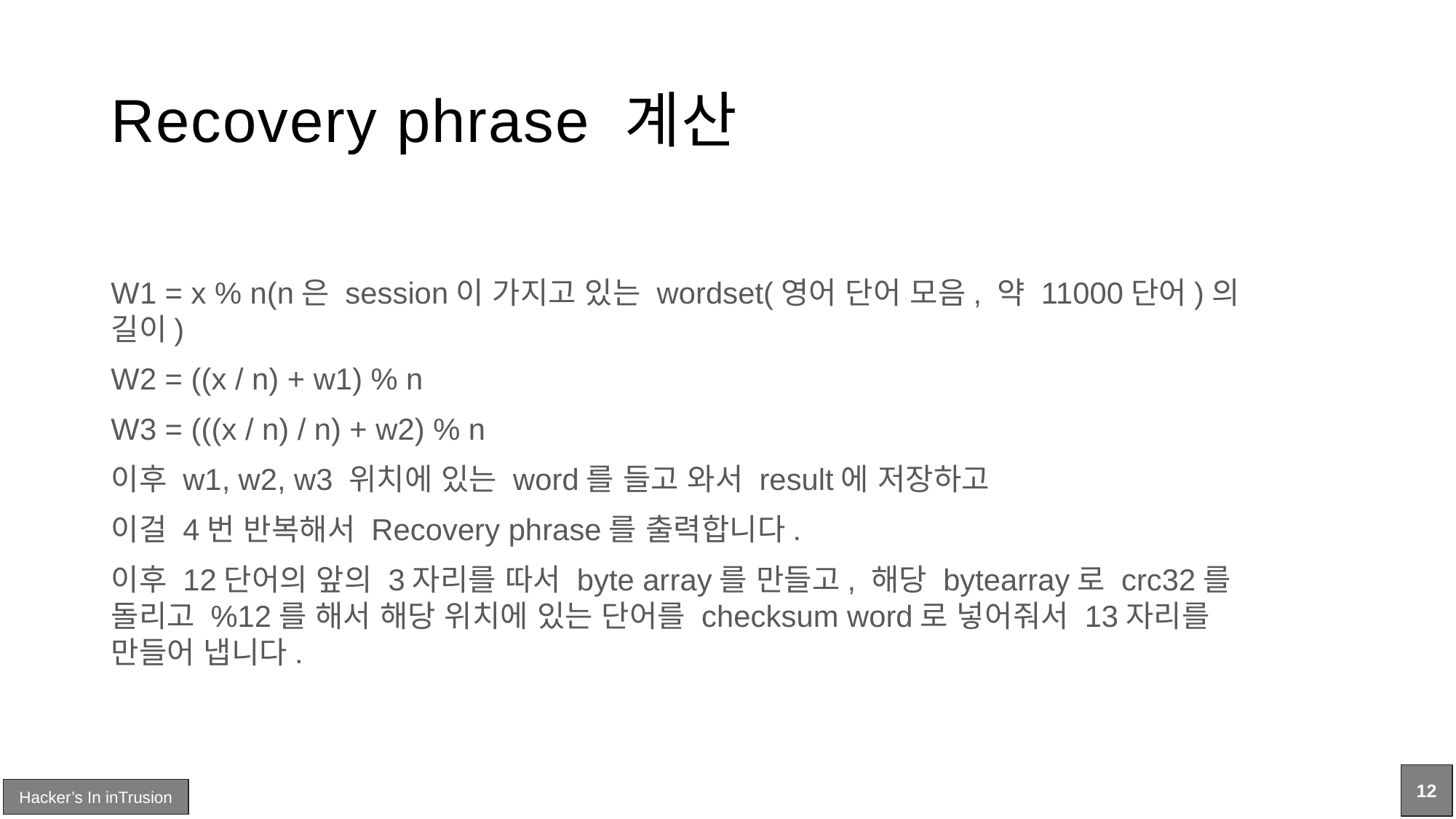

# Recovery phrase 계산

W1 = x % n(n은 session이 가지고 있는 wordset(영어 단어 모음, 약 11000단어)의 길이)
W2 = ((x / n) + w1) % n
W3 = (((x / n) / n) + w2) % n
이후 w1, w2, w3 위치에 있는 word를 들고 와서 result에 저장하고
이걸 4번 반복해서 Recovery phrase를 출력합니다.
이후 12단어의 앞의 3자리를 따서 byte array를 만들고, 해당 bytearray로 crc32를 돌리고 %12를 해서 해당 위치에 있는 단어를 checksum word로 넣어줘서 13자리를 만들어 냅니다.

12
Hacker’s In inTrusion